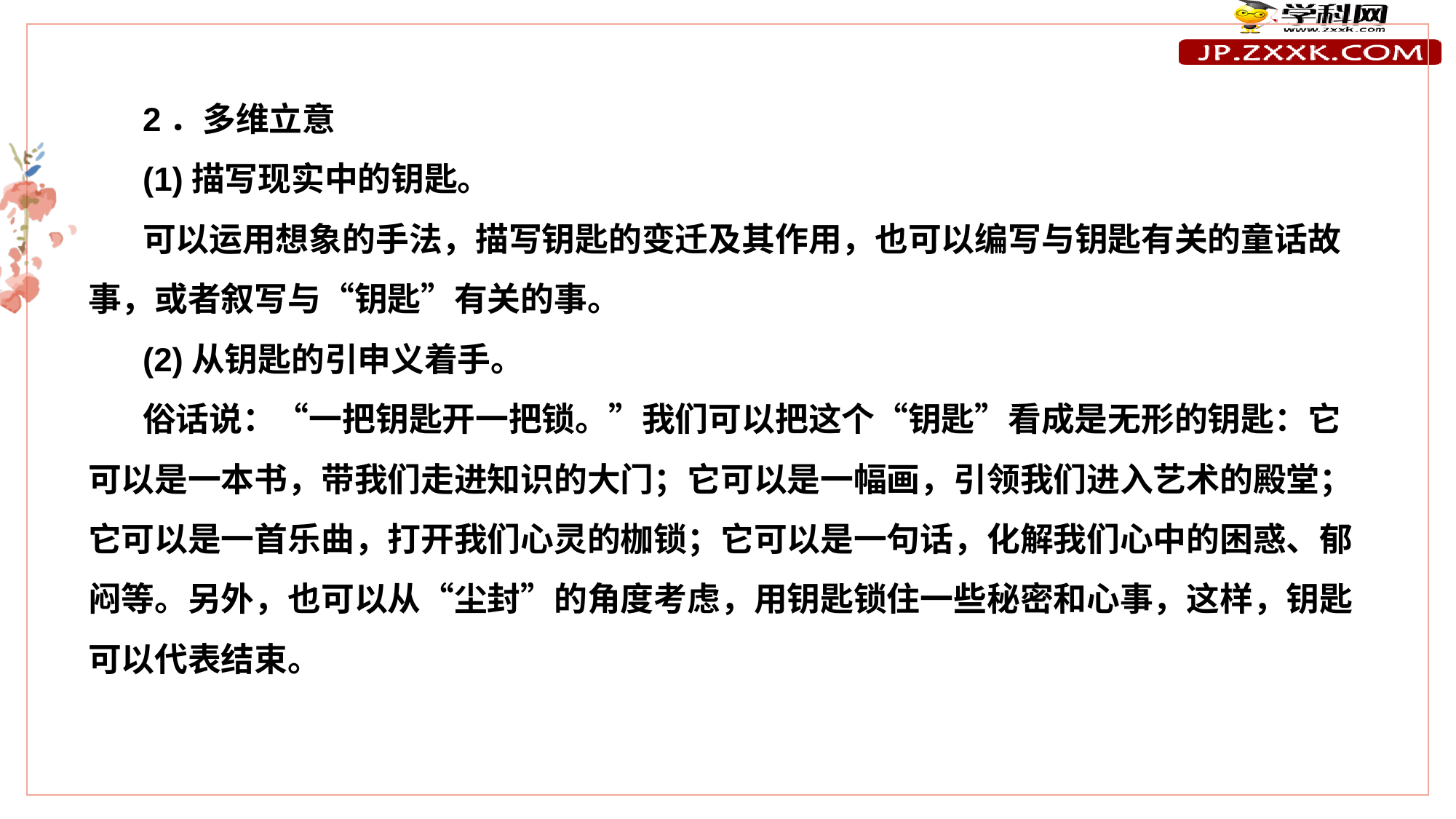

2．多维立意
(1)描写现实中的钥匙。
可以运用想象的手法，描写钥匙的变迁及其作用，也可以编写与钥匙有关的童话故事，或者叙写与“钥匙”有关的事。
(2)从钥匙的引申义着手。
俗话说：“一把钥匙开一把锁。”我们可以把这个“钥匙”看成是无形的钥匙：它可以是一本书，带我们走进知识的大门；它可以是一幅画，引领我们进入艺术的殿堂；它可以是一首乐曲，打开我们心灵的枷锁；它可以是一句话，化解我们心中的困惑、郁闷等。另外，也可以从“尘封”的角度考虑，用钥匙锁住一些秘密和心事，这样，钥匙可以代表结束。